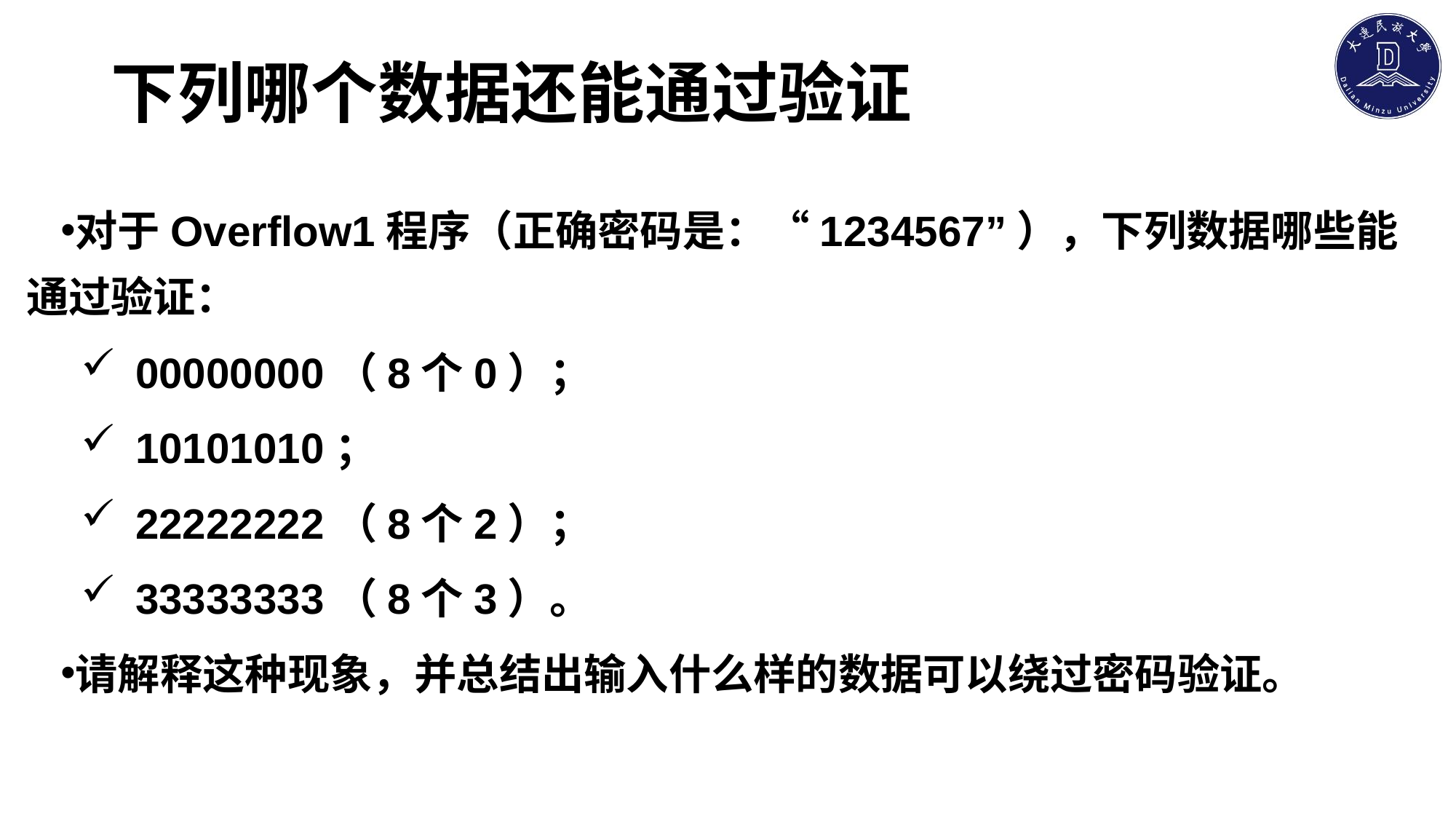

# 下列哪个数据还能通过验证
对于Overflow1程序（正确密码是：“1234567”），下列数据哪些能通过验证：
00000000（8个0）；
10101010；
22222222（8个2）；
33333333（8个3）。
请解释这种现象，并总结出输入什么样的数据可以绕过密码验证。